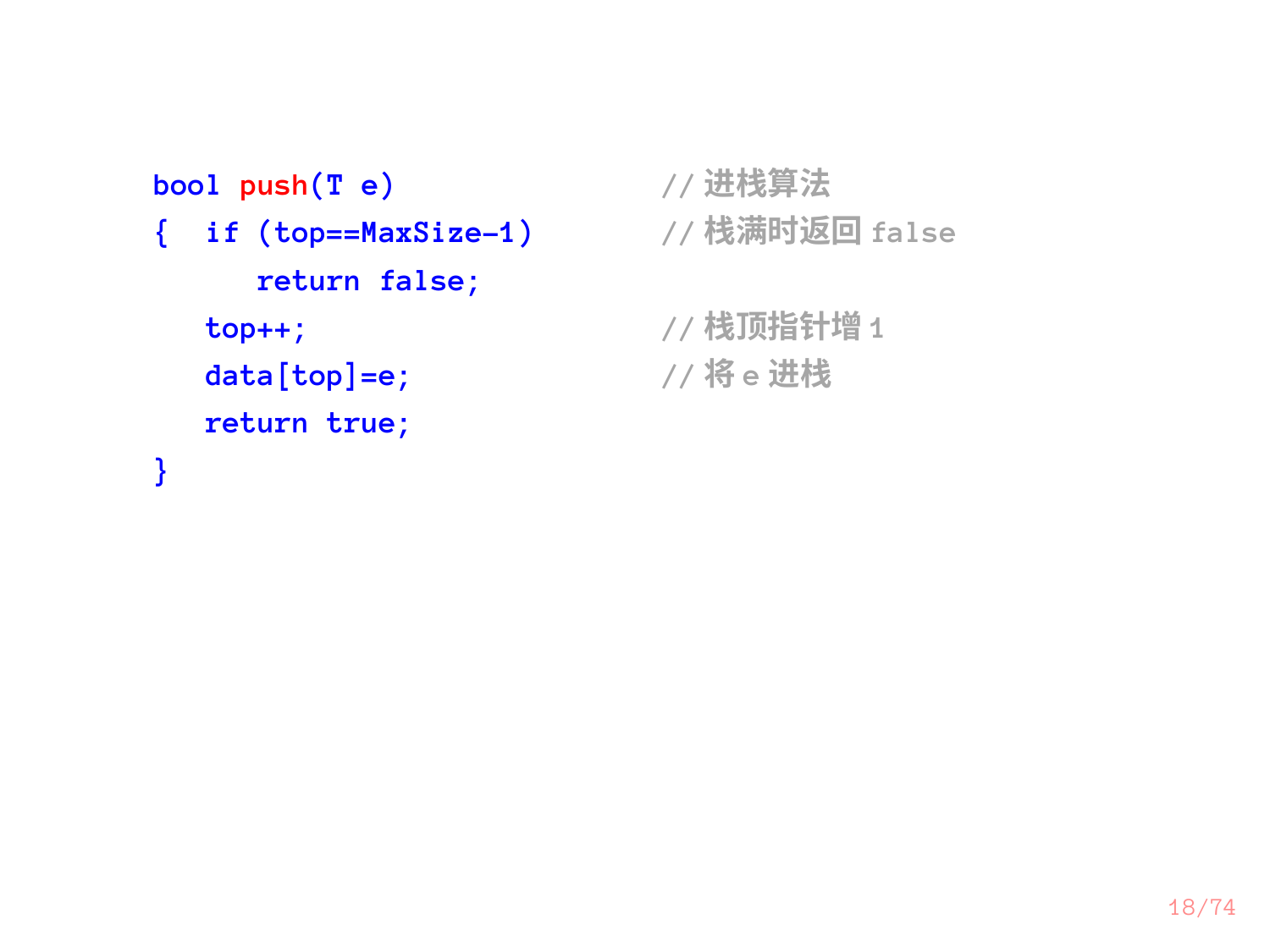

bool push(T e)			//进栈算法
{  if (top==MaxSize-1)	//栈满时返回false
      return false;
   top++;			//栈顶指针增1
   data[top]=e;		//将e进栈
   return true;
}
18/74